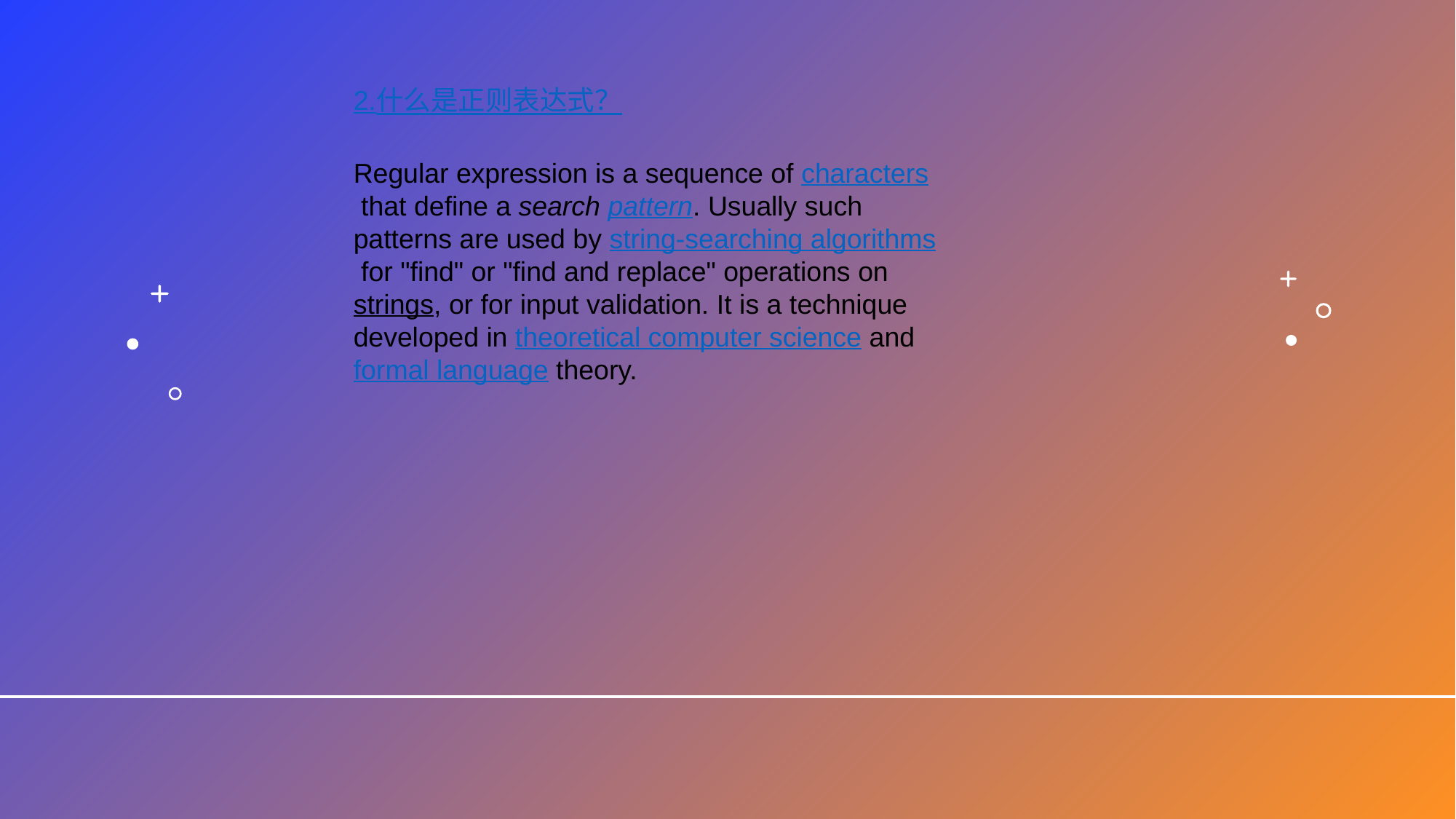

2.什么是正则表达式？

Regular expression is a sequence of characters that define a search pattern. Usually such patterns are used by string-searching algorithms for "find" or "find and replace" operations on strings, or for input validation. It is a technique developed in theoretical computer science and formal language theory.